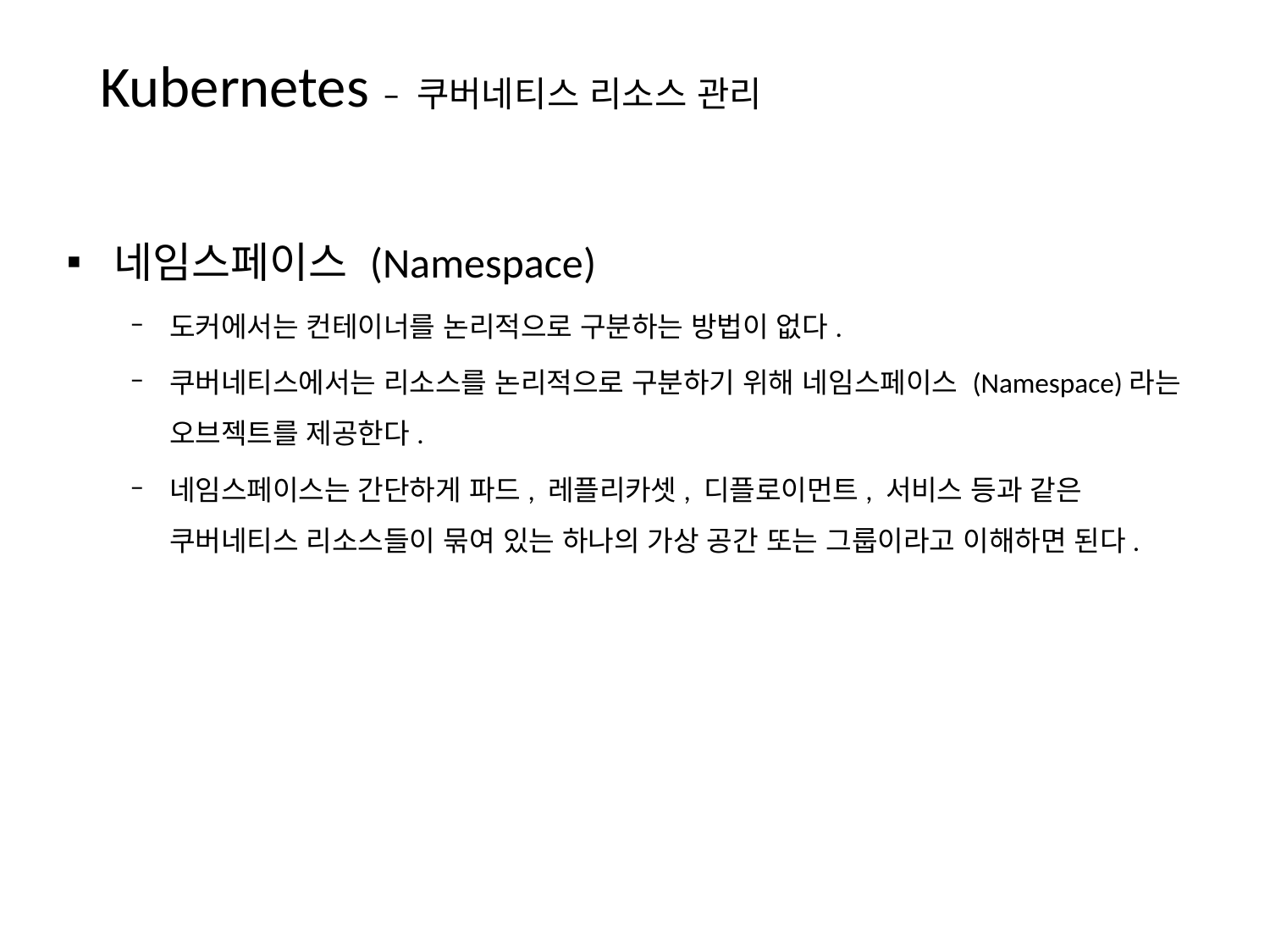

# Kubernetes – 쿠버네티스 리소스 관리
네임스페이스 (Namespace)
도커에서는 컨테이너를 논리적으로 구분하는 방법이 없다.
쿠버네티스에서는 리소스를 논리적으로 구분하기 위해 네임스페이스 (Namespace)라는 오브젝트를 제공한다.
네임스페이스는 간단하게 파드, 레플리카셋, 디플로이먼트, 서비스 등과 같은 쿠버네티스 리소스들이 묶여 있는 하나의 가상 공간 또는 그룹이라고 이해하면 된다.